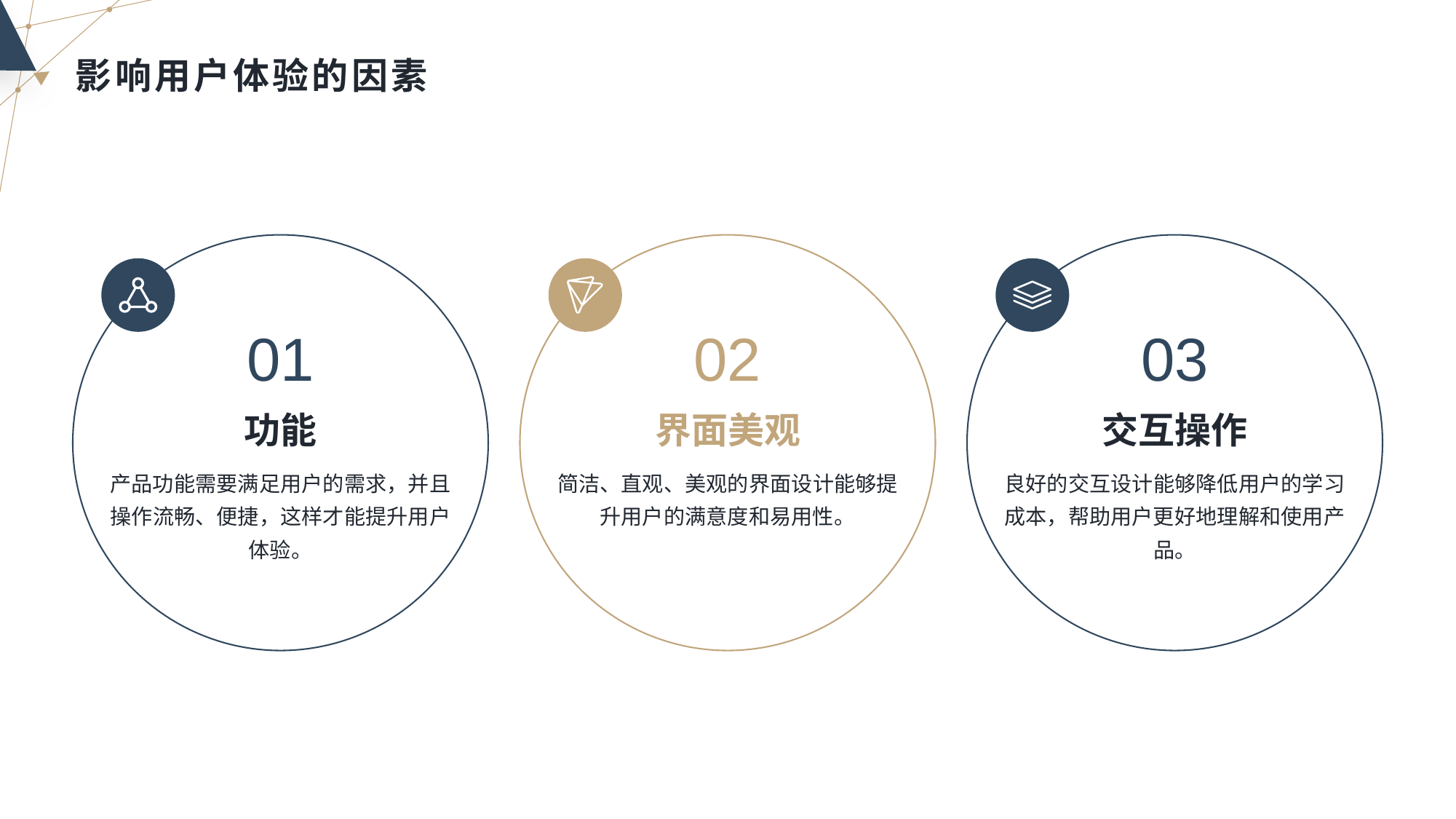

# 影响用户体验的因素

01
02
03
功能
界面美观
交互操作
产品功能需要满足用户的需求，并且操作流畅、便捷，这样才能提升用户体验。
简洁、直观、美观的界面设计能够提升用户的满意度和易用性。
良好的交互设计能够降低用户的学习成本，帮助用户更好地理解和使用产品。